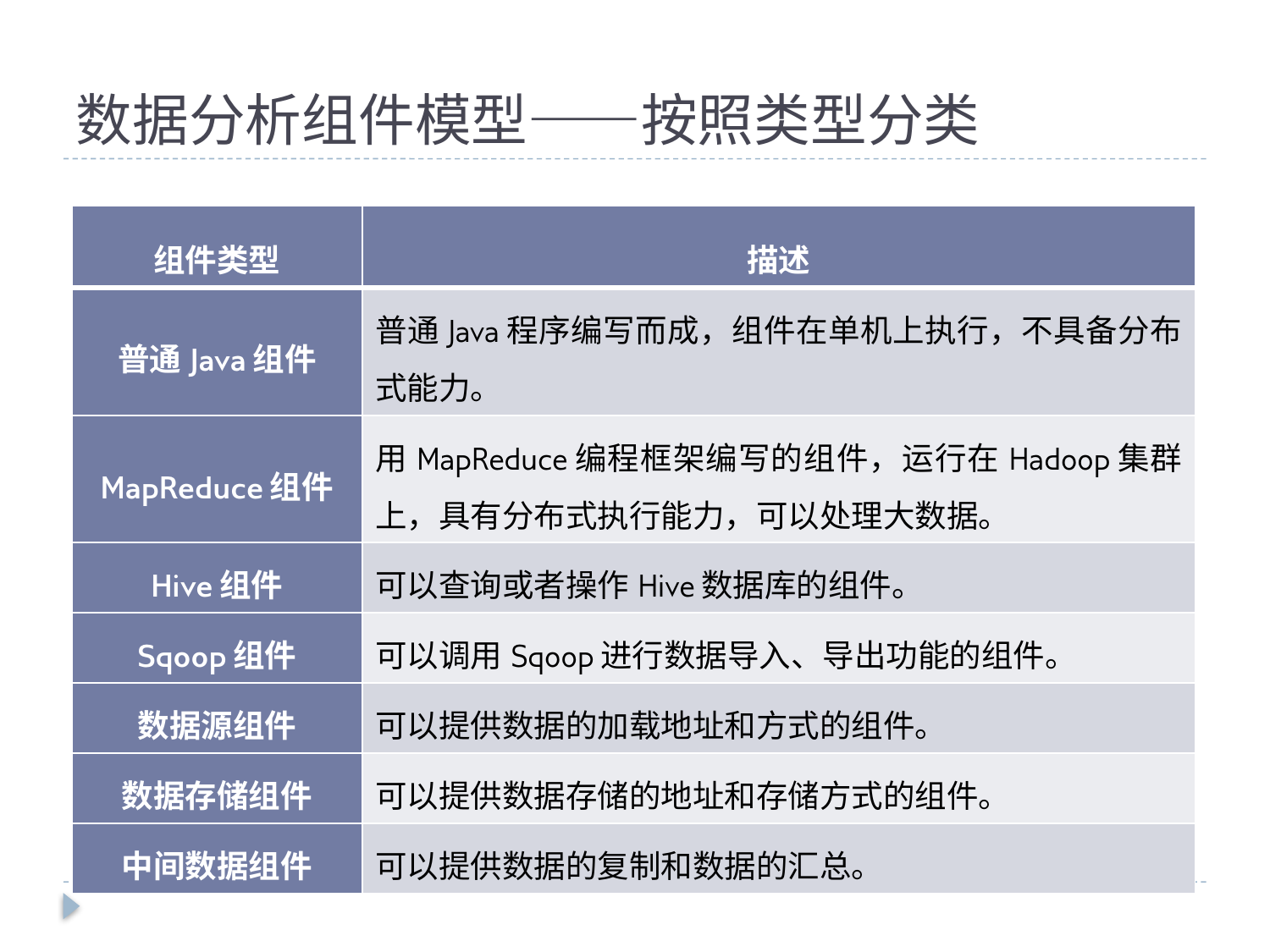

# 数据分析组件模型——按照类型分类
| 组件类型 | 描述 |
| --- | --- |
| 普通Java组件 | 普通Java程序编写而成，组件在单机上执行，不具备分布式能力。 |
| MapReduce组件 | 用MapReduce编程框架编写的组件，运行在Hadoop集群上，具有分布式执行能力，可以处理大数据。 |
| Hive组件 | 可以查询或者操作Hive数据库的组件。 |
| Sqoop组件 | 可以调用Sqoop进行数据导入、导出功能的组件。 |
| 数据源组件 | 可以提供数据的加载地址和方式的组件。 |
| 数据存储组件 | 可以提供数据存储的地址和存储方式的组件。 |
| 中间数据组件 | 可以提供数据的复制和数据的汇总。 |